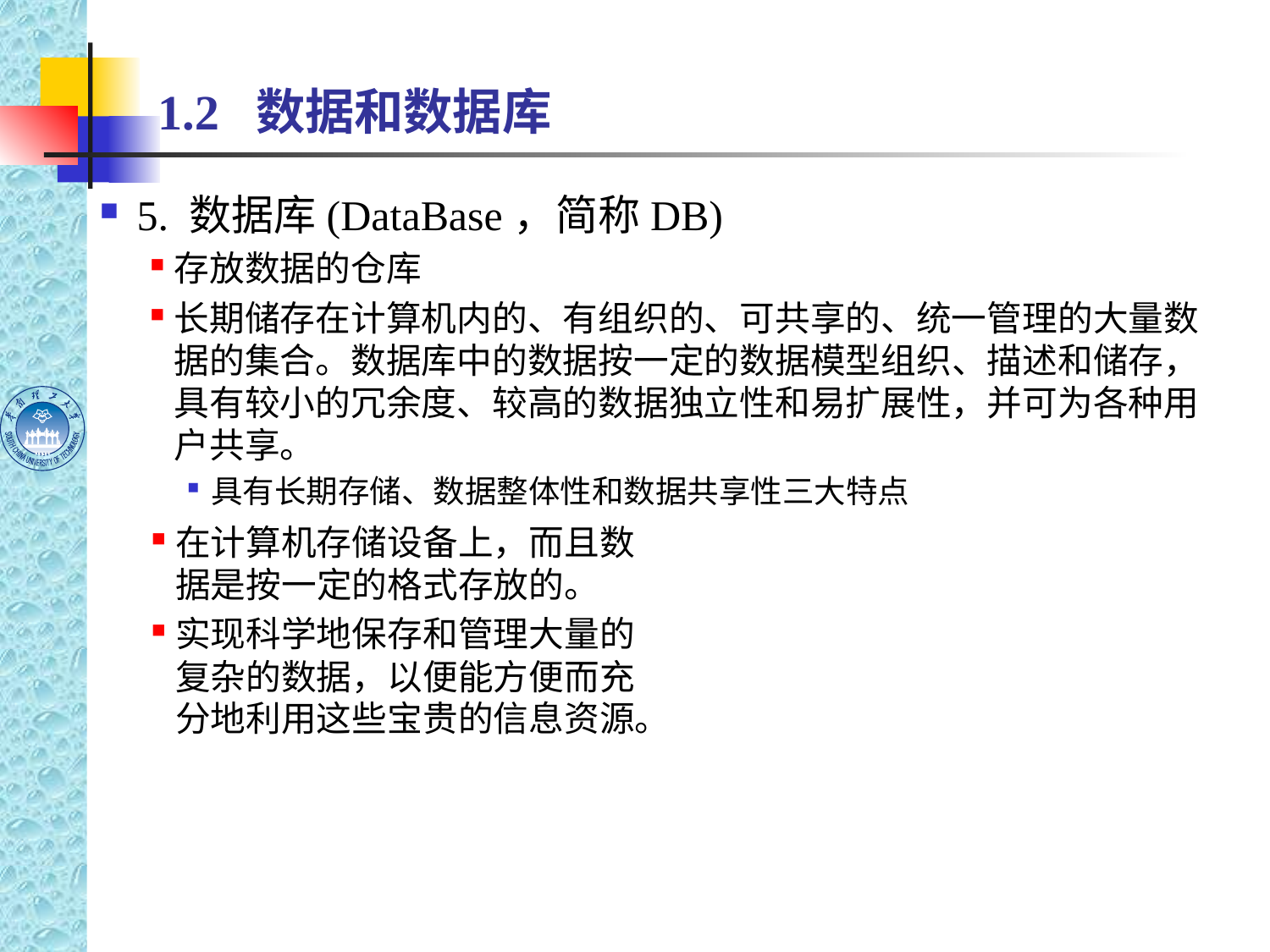

# 1.2  数据和数据库
5. 数据库(DataBase，简称DB)
存放数据的仓库
长期储存在计算机内的、有组织的、可共享的、统一管理的大量数据的集合。数据库中的数据按一定的数据模型组织、描述和储存，具有较小的冗余度、较高的数据独立性和易扩展性，并可为各种用户共享。
具有长期存储、数据整体性和数据共享性三大特点

在计算机存储设备上，而且数据是按一定的格式存放的。
实现科学地保存和管理大量的复杂的数据，以便能方便而充分地利用这些宝贵的信息资源。